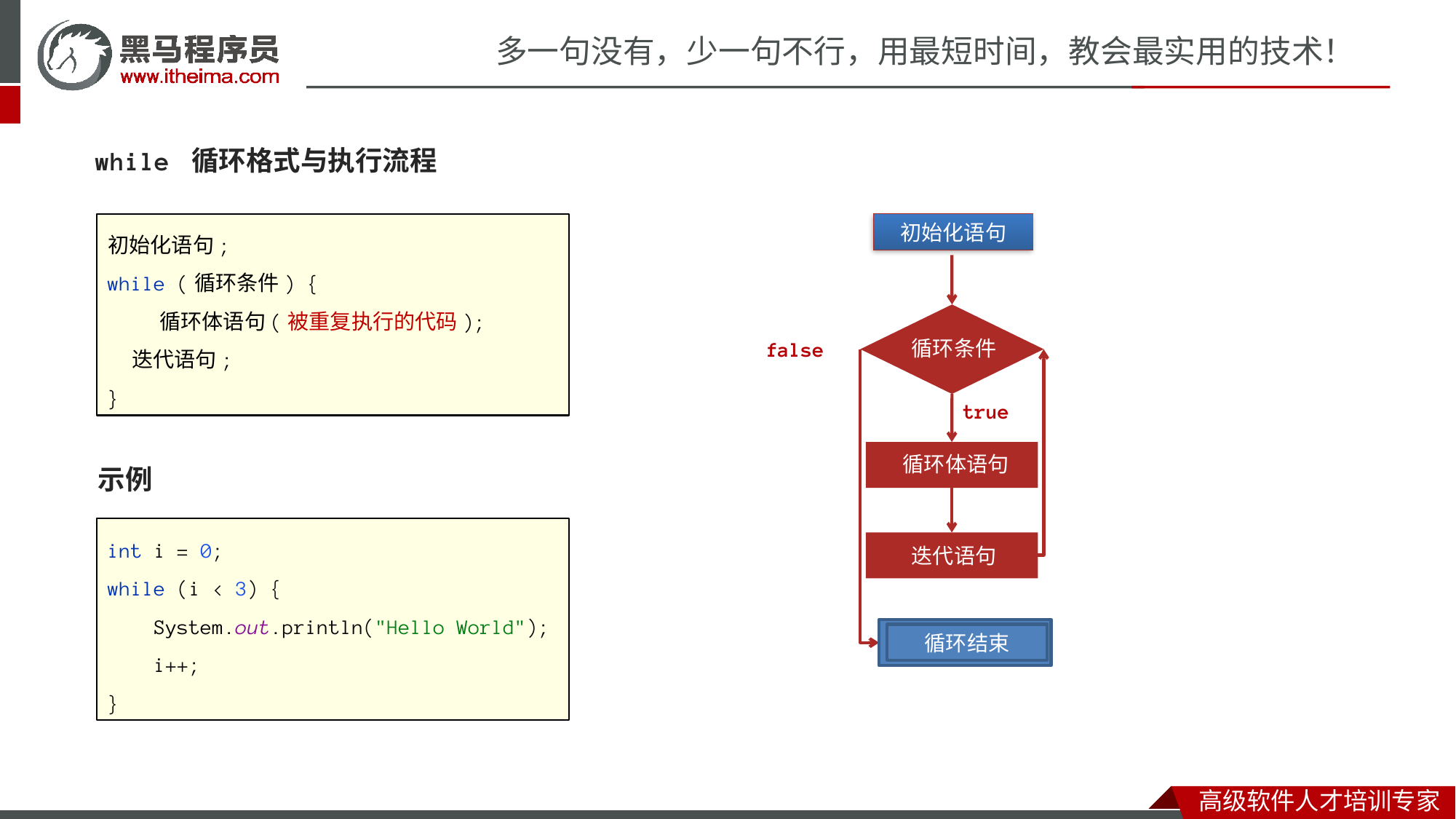

while 循环格式与执行流程
初始化语句;
while (循环条件) {
    循环体语句(被重复执行的代码);
    迭代语句;
}
初始化语句
语句体
初始化语句

循环条件
false
true

循环体语句
示例
int i = 0;
while (i < 3) {
    System.out.println("Hello World");
    i++;
}

迭代语句

循环结束